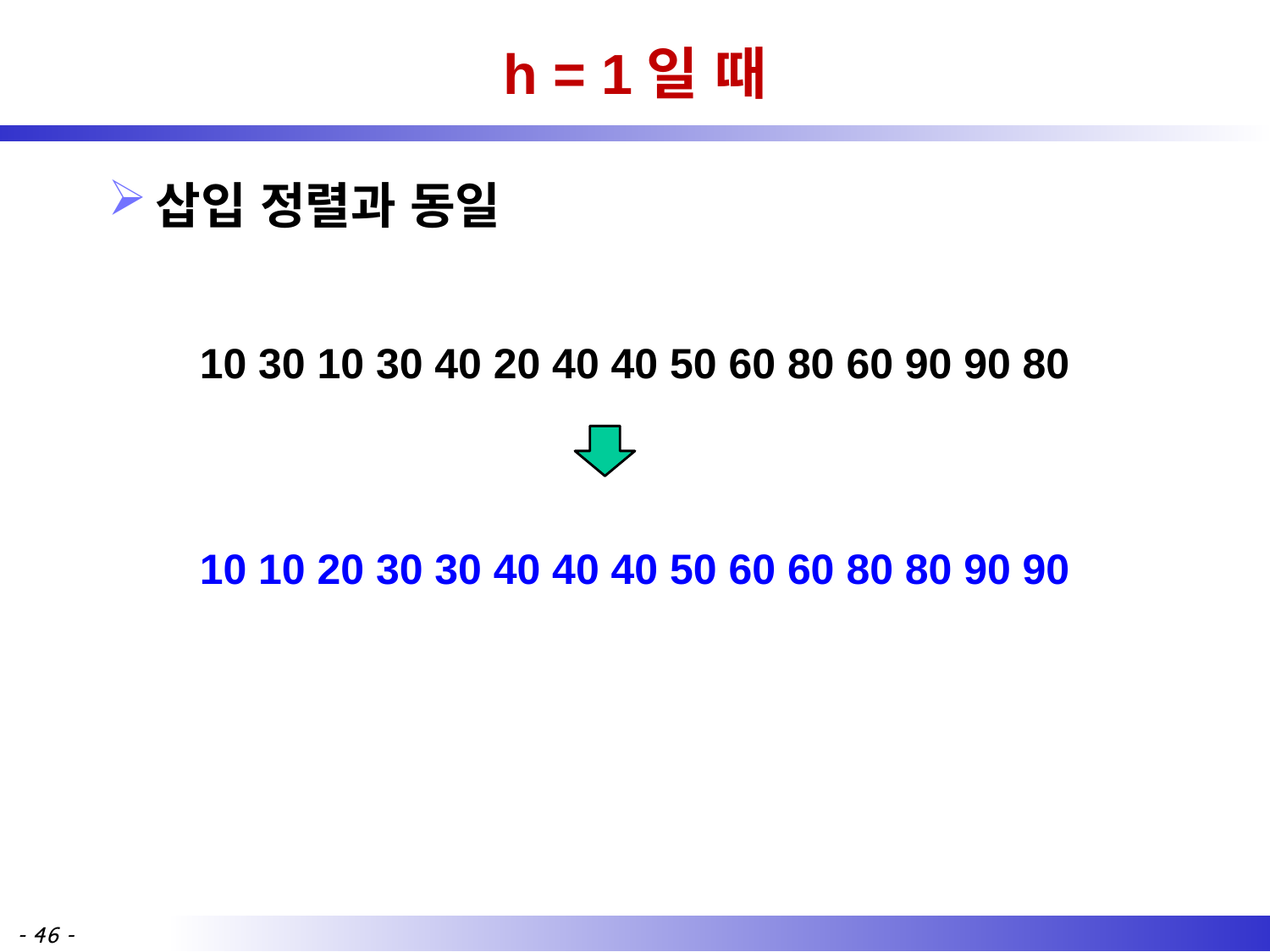

# h = 1일 때
삽입 정렬과 동일

10 30 10 30 40 20 40 40 50 60 80 60 90 90 80

10 10 20 30 30 40 40 40 50 60 60 80 80 90 90

- 46 -